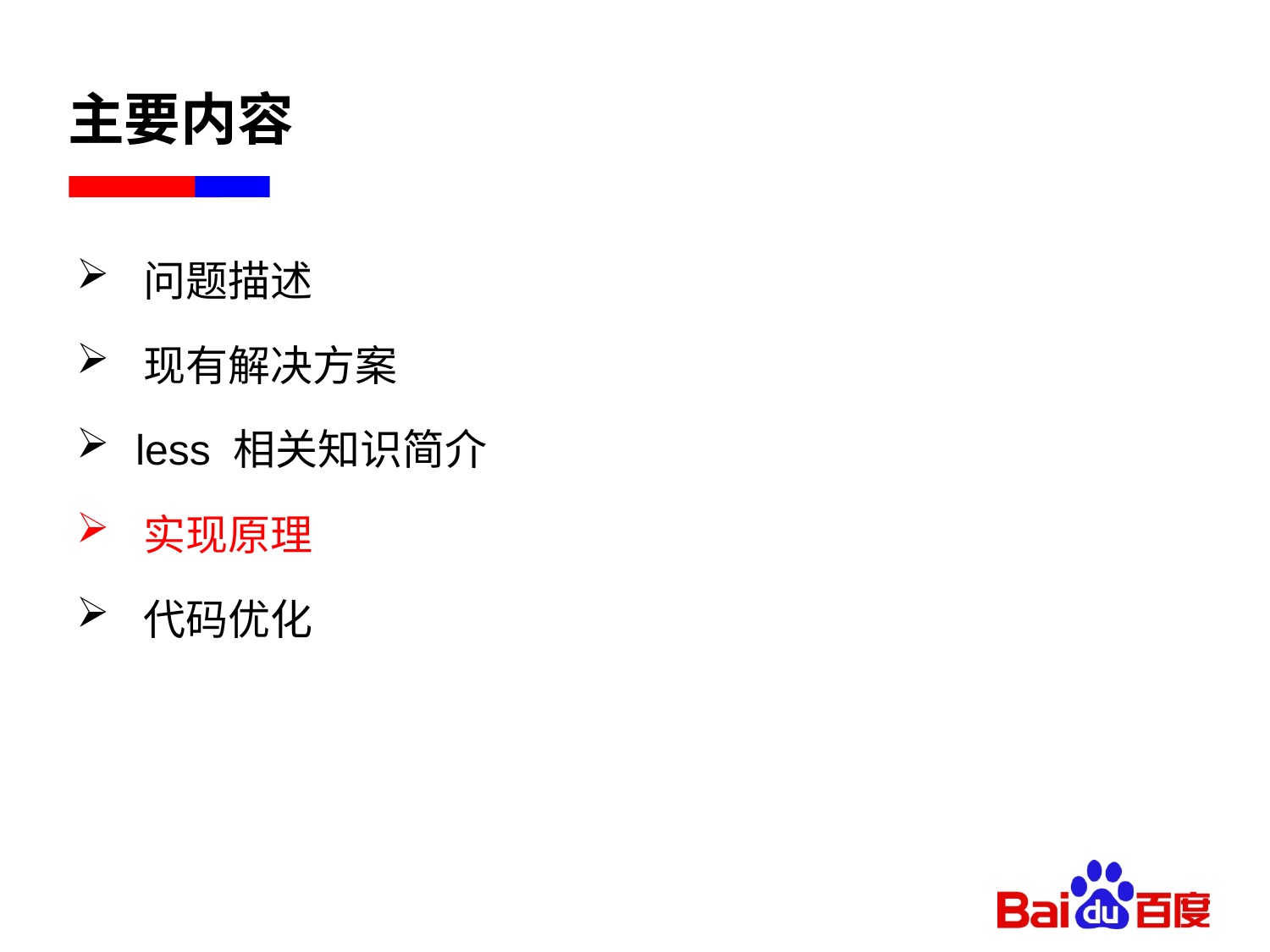

# 主要内容
 问题描述
 现有解决方案
 less 相关知识简介
 实现原理
 代码优化